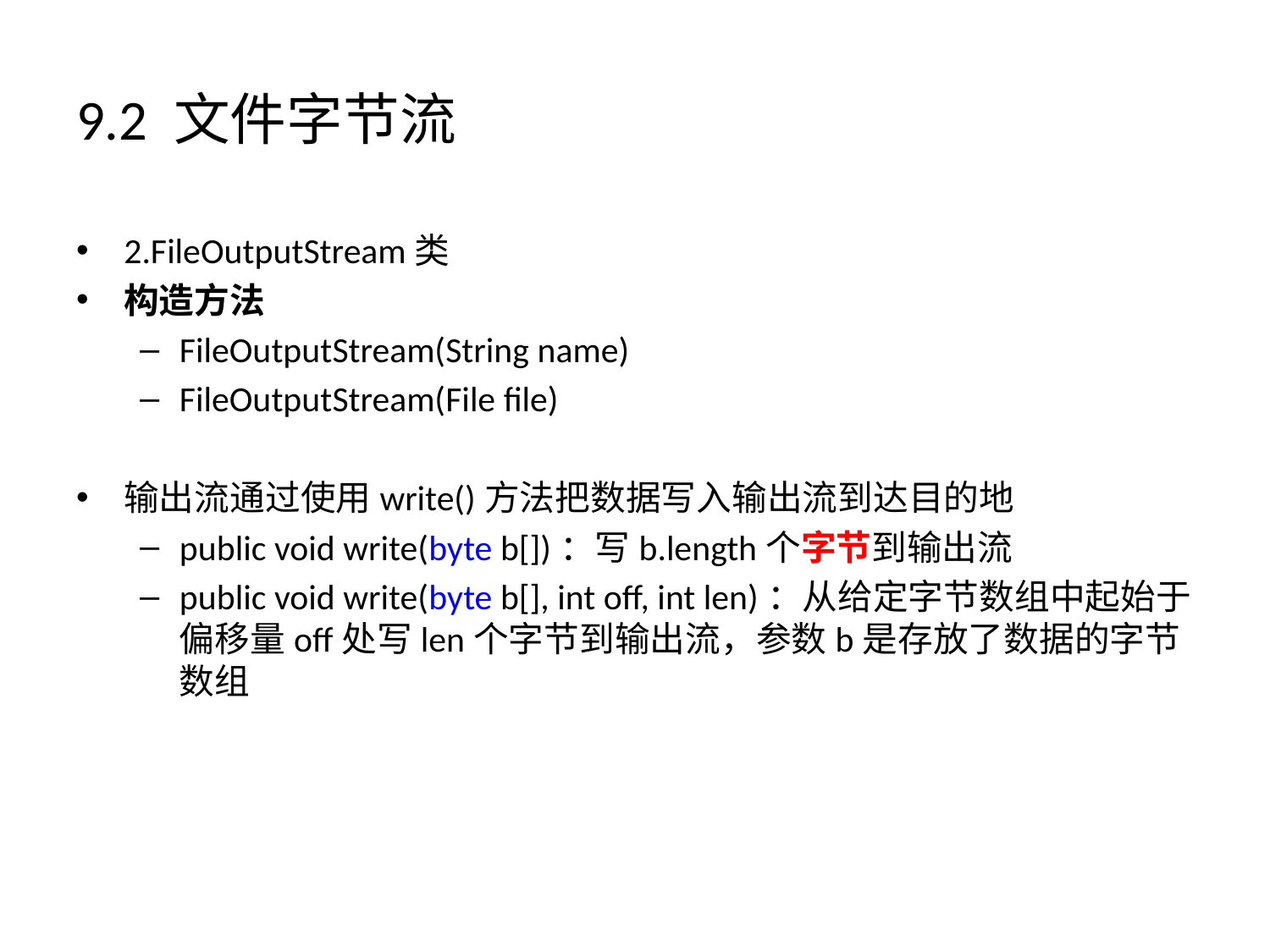

# 9.2 文件字节流
2.FileOutputStream类
构造方法
FileOutputStream(String name)
FileOutputStream(File file)

输出流通过使用write()方法把数据写入输出流到达目的地
public void write(byte b[])：写b.length个字节到输出流
public void write(byte b[], int off, int len)：从给定字节数组中起始于偏移量off处写len个字节到输出流，参数b是存放了数据的字节数组

37